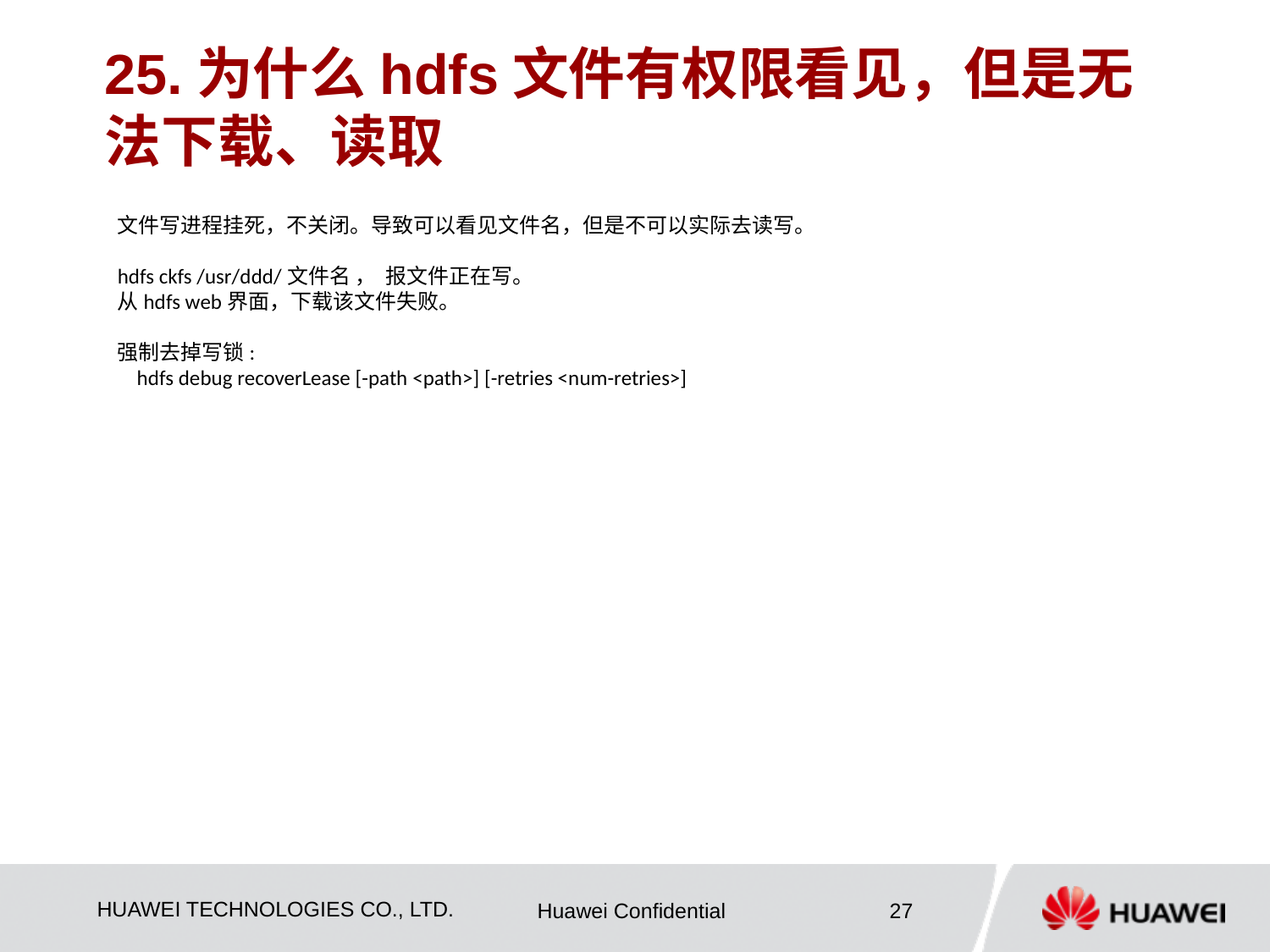

# 25.为什么hdfs文件有权限看见，但是无法下载、读取
文件写进程挂死，不关闭。导致可以看见文件名，但是不可以实际去读写。

hdfs ckfs /usr/ddd/文件名 ，  报文件正在写。
从hdfs web界面，下载该文件失败。

强制去掉写锁:
    hdfs debug recoverLease [-path <path>] [-retries <num-retries>]